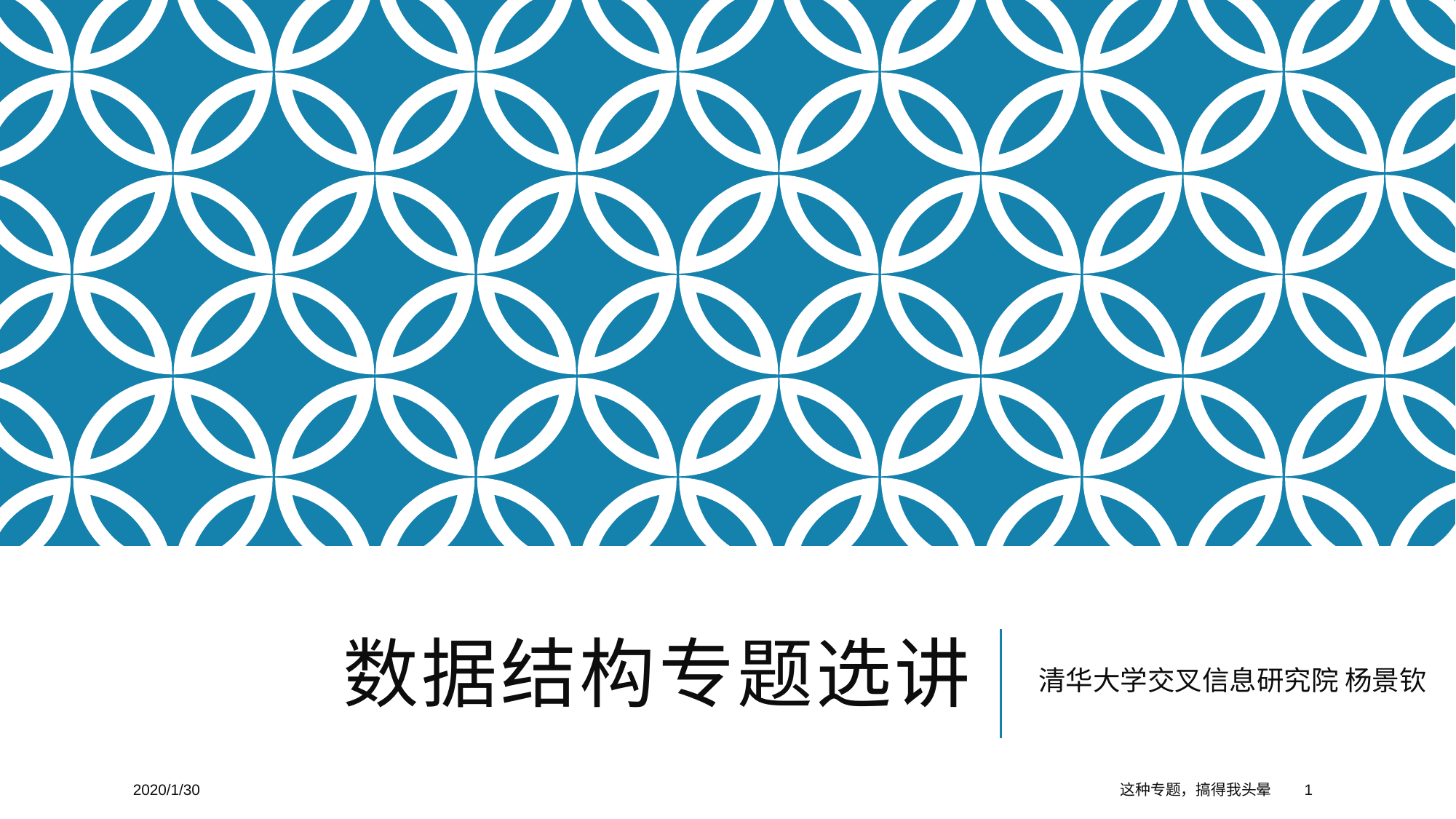

# 数据结构专题选讲
清华大学交叉信息研究院 杨景钦
2020/1/30
这种专题，搞得我头晕
1